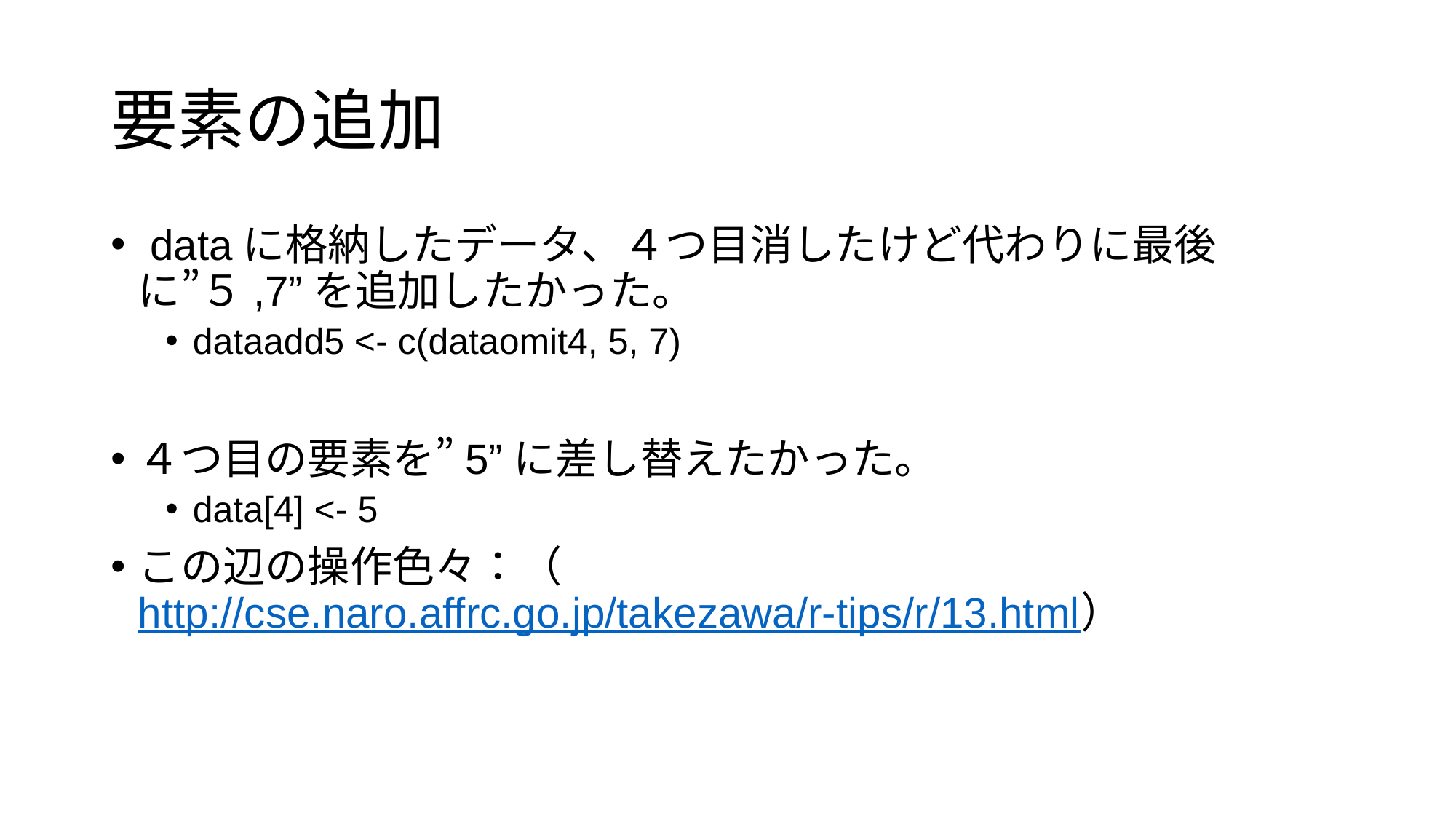

# 要素の追加
 dataに格納したデータ、４つ目消したけど代わりに最後に”５,7”を追加したかった。
dataadd5 <- c(dataomit4, 5, 7)

４つ目の要素を”5”に差し替えたかった。
data[4] <- 5
この辺の操作色々：（http://cse.naro.affrc.go.jp/takezawa/r-tips/r/13.html）